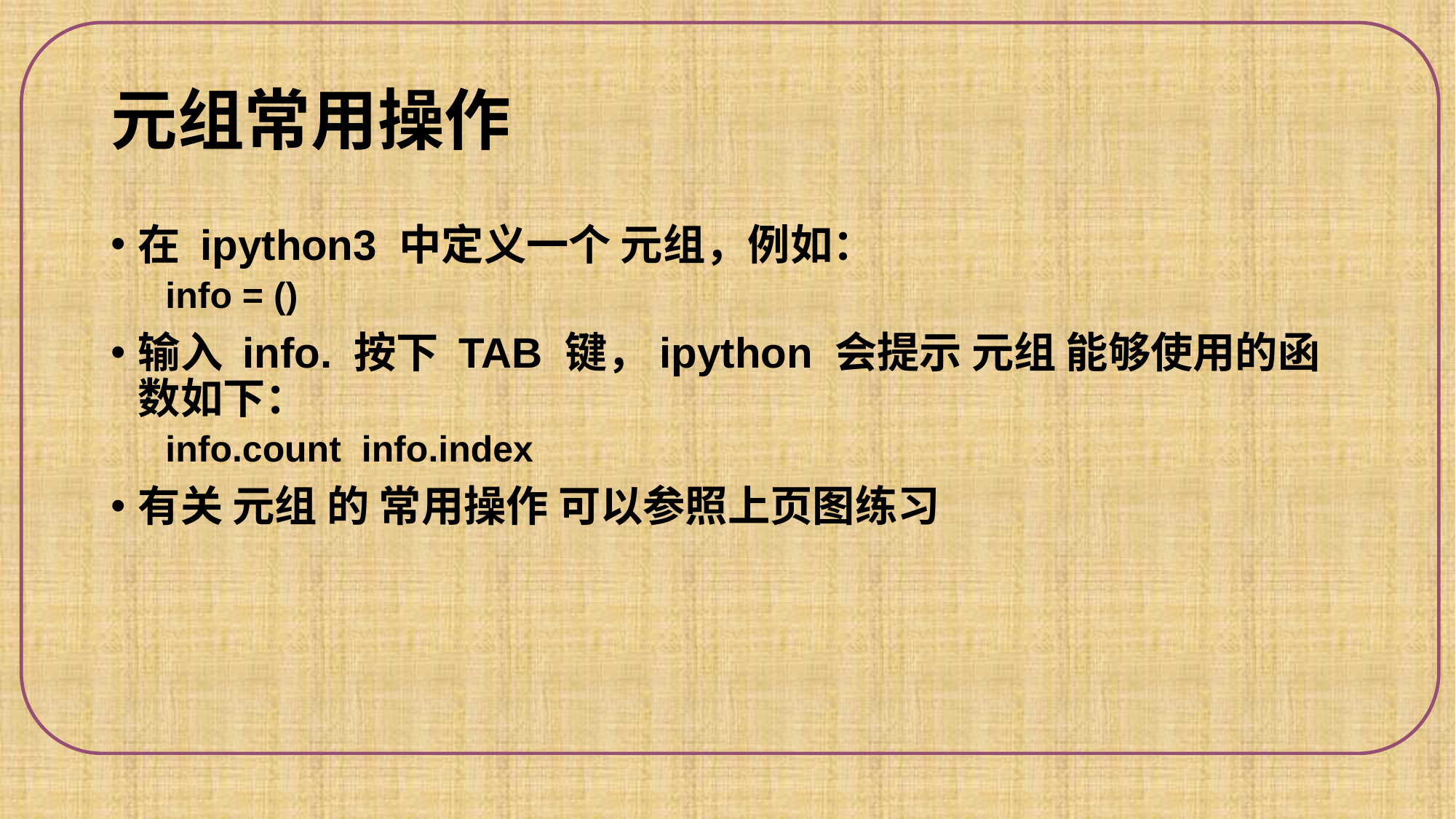

# 元组常用操作
在 ipython3 中定义一个 元组，例如：
info = ()
输入 info. 按下 TAB 键，ipython 会提示 元组 能够使用的函数如下：
info.count  info.index
有关 元组 的 常用操作 可以参照上页图练习